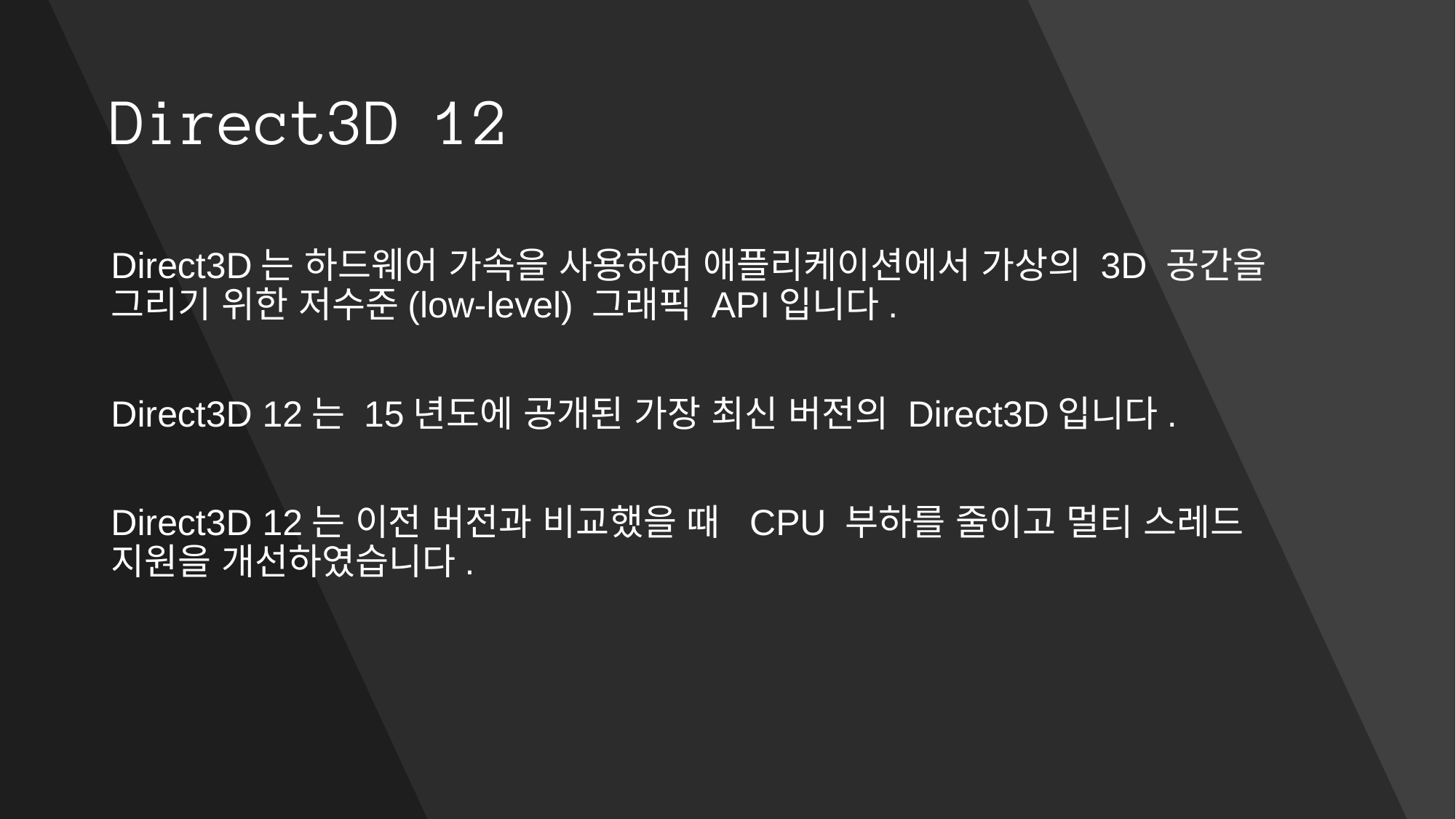

# Direct3D 12
Direct3D는 하드웨어 가속을 사용하여 애플리케이션에서 가상의 3D 공간을 그리기 위한 저수준(low-level) 그래픽 API입니다.

Direct3D 12는 15년도에 공개된 가장 최신 버전의 Direct3D입니다.

Direct3D 12는 이전 버전과 비교했을 때  CPU 부하를 줄이고 멀티 스레드 지원을 개선하였습니다.